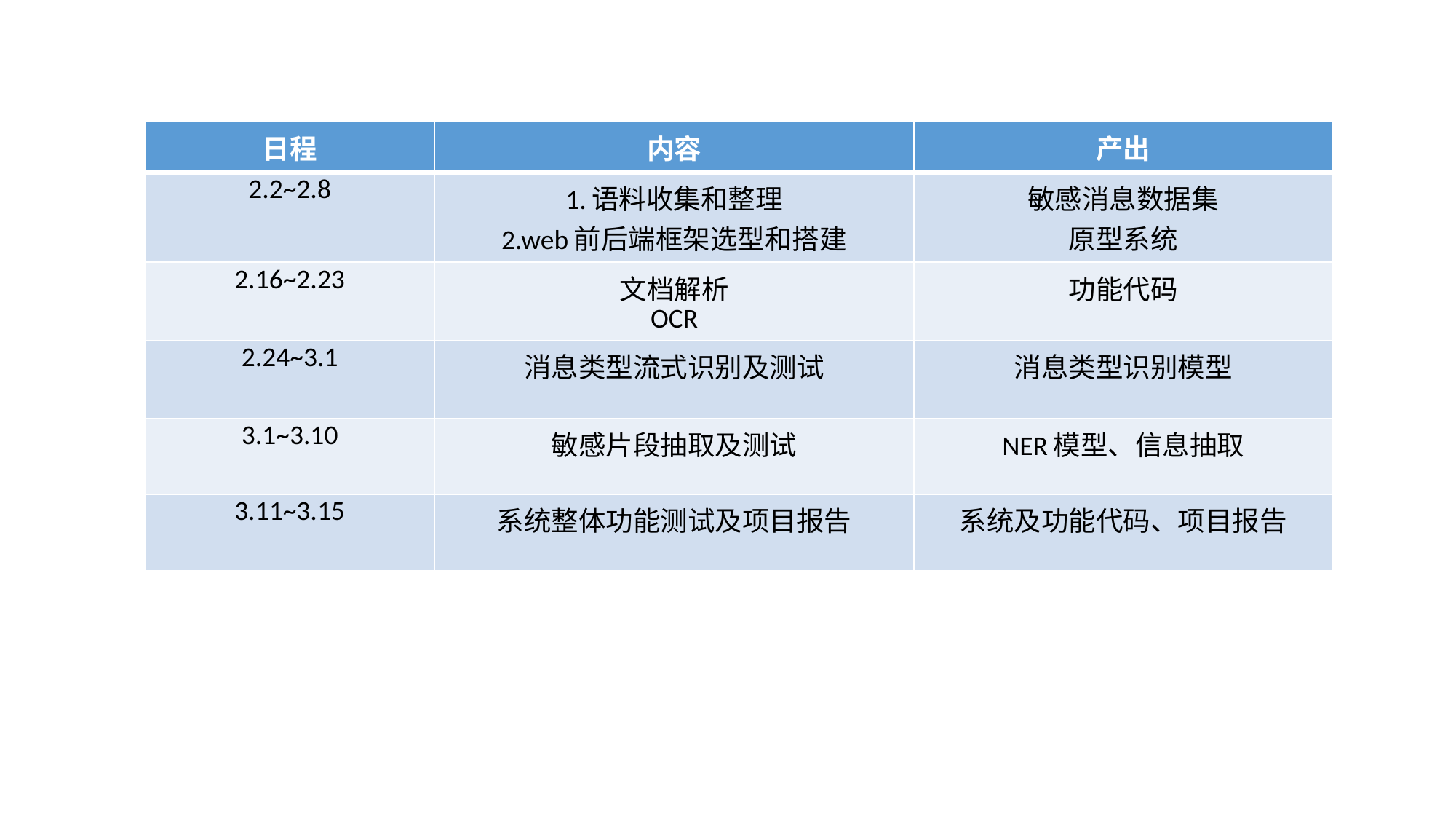

| 日程 | 内容 | 产出 |
| --- | --- | --- |
| 2.2~2.8 | 1.语料收集和整理 2.web前后端框架选型和搭建 | 敏感消息数据集 原型系统 |
| 2.16~2.23 | 文档解析 OCR | 功能代码 |
| 2.24~3.1 | 消息类型流式识别及测试 | 消息类型识别模型 |
| 3.1~3.10 | 敏感片段抽取及测试 | NER模型、信息抽取 |
| 3.11~3.15 | 系统整体功能测试及项目报告 | 系统及功能代码、项目报告 |